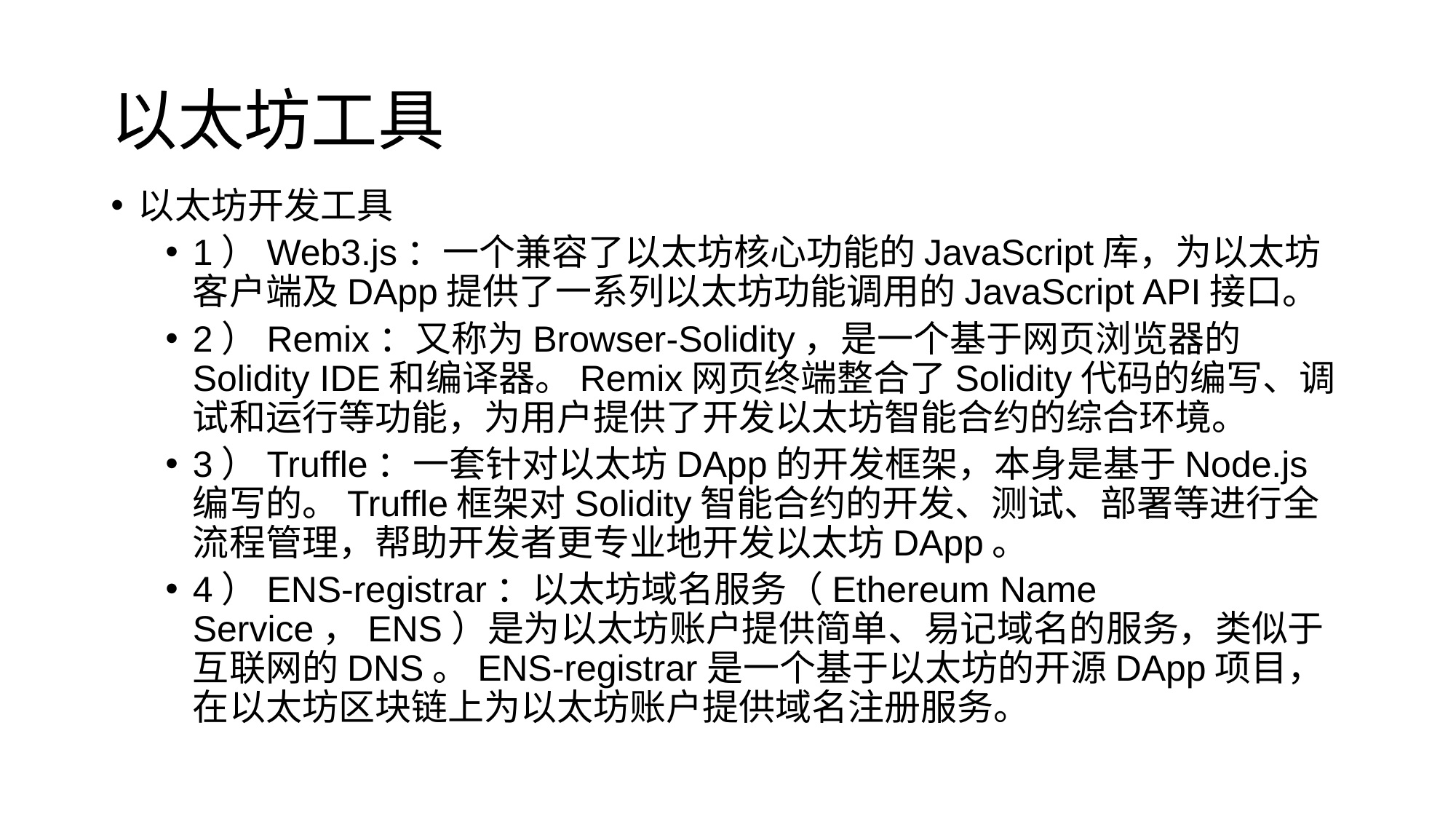

# 以太坊工具
以太坊开发工具
1）Web3.js：一个兼容了以太坊核心功能的JavaScript库，为以太坊客户端及DApp提供了一系列以太坊功能调用的JavaScript API接口。
2）Remix：又称为Browser-Solidity，是一个基于网页浏览器的Solidity IDE和编译器。Remix网页终端整合了Solidity代码的编写、调试和运行等功能，为用户提供了开发以太坊智能合约的综合环境。
3）Truffle：一套针对以太坊DApp的开发框架，本身是基于Node.js编写的。Truffle框架对Solidity智能合约的开发、测试、部署等进行全流程管理，帮助开发者更专业地开发以太坊DApp。
4）ENS-registrar：以太坊域名服务（Ethereum Name Service，ENS）是为以太坊账户提供简单、易记域名的服务，类似于互联网的DNS。ENS-registrar是一个基于以太坊的开源DApp项目，在以太坊区块链上为以太坊账户提供域名注册服务。